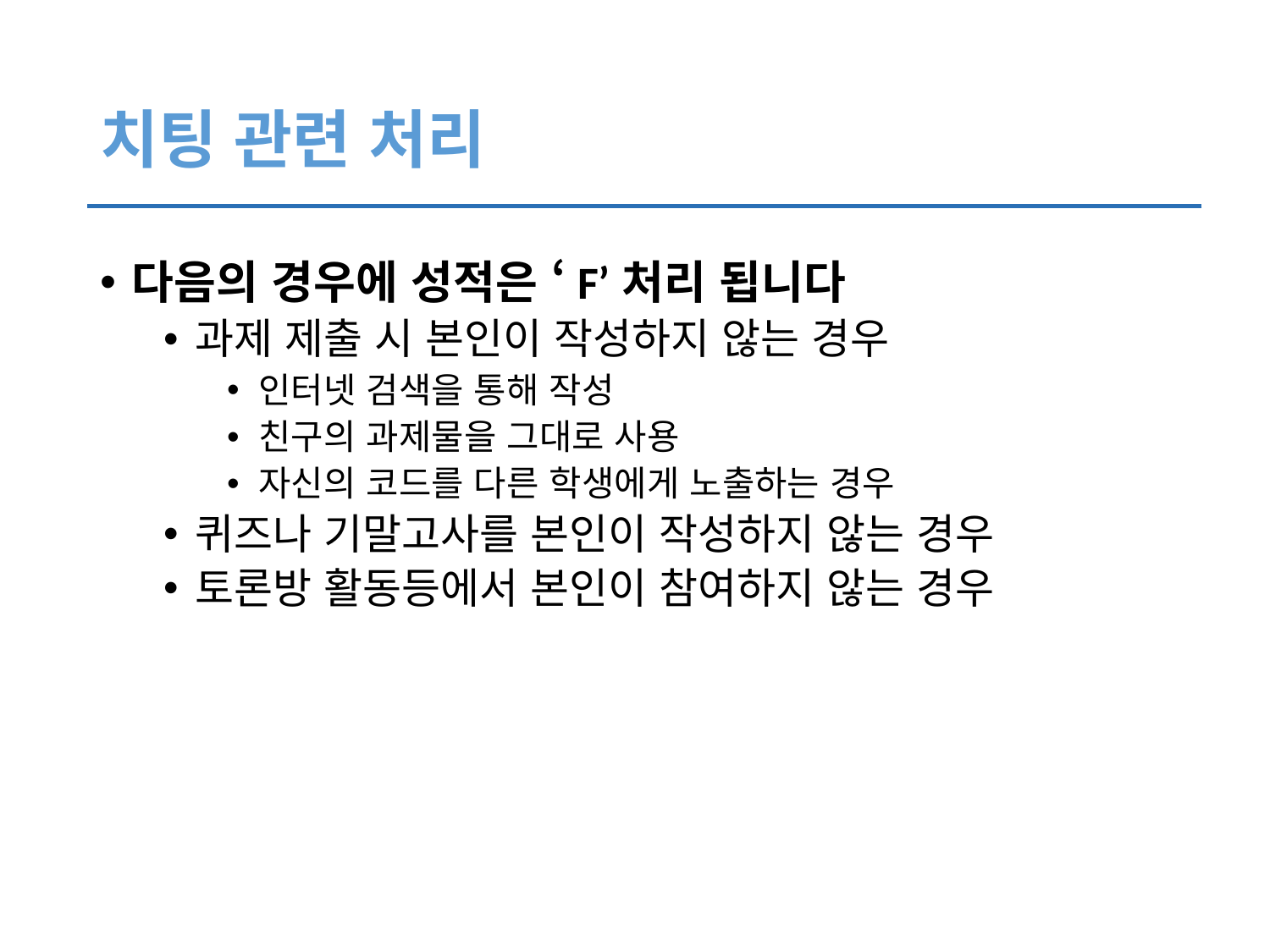

# 치팅 관련 처리
다음의 경우에 성적은 ‘F’처리 됩니다
과제 제출 시 본인이 작성하지 않는 경우
인터넷 검색을 통해 작성
친구의 과제물을 그대로 사용
자신의 코드를 다른 학생에게 노출하는 경우
퀴즈나 기말고사를 본인이 작성하지 않는 경우
토론방 활동등에서 본인이 참여하지 않는 경우